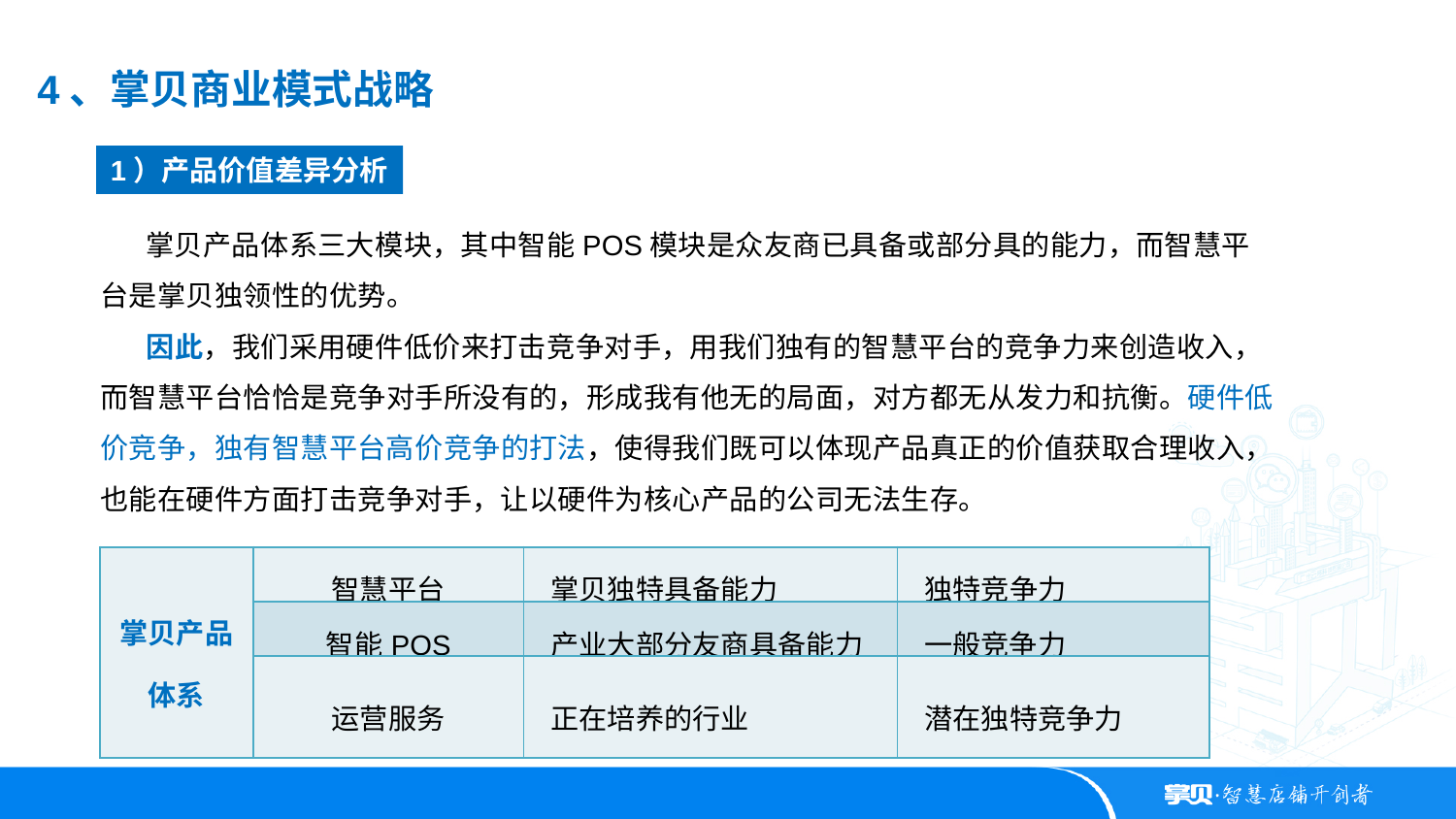

4、掌贝商业模式战略
1）产品价值差异分析
      掌贝产品体系三大模块，其中智能POS模块是众友商已具备或部分具的能力，而智慧平台是掌贝独领性的优势。
      因此，我们采用硬件低价来打击竞争对手，用我们独有的智慧平台的竞争力来创造收入，而智慧平台恰恰是竞争对手所没有的，形成我有他无的局面，对方都无从发力和抗衡。硬件低价竞争，独有智慧平台高价竞争的打法，使得我们既可以体现产品真正的价值获取合理收入，也能在硬件方面打击竞争对手，让以硬件为核心产品的公司无法生存。
| 掌贝产品 体系 | 智慧平台 | 掌贝独特具备能力 | 独特竞争力 |
| --- | --- | --- | --- |
|  | 智能POS | 产业大部分友商具备能力 | 一般竞争力 |
|  | 运营服务 | 正在培养的行业 | 潜在独特竞争力 |